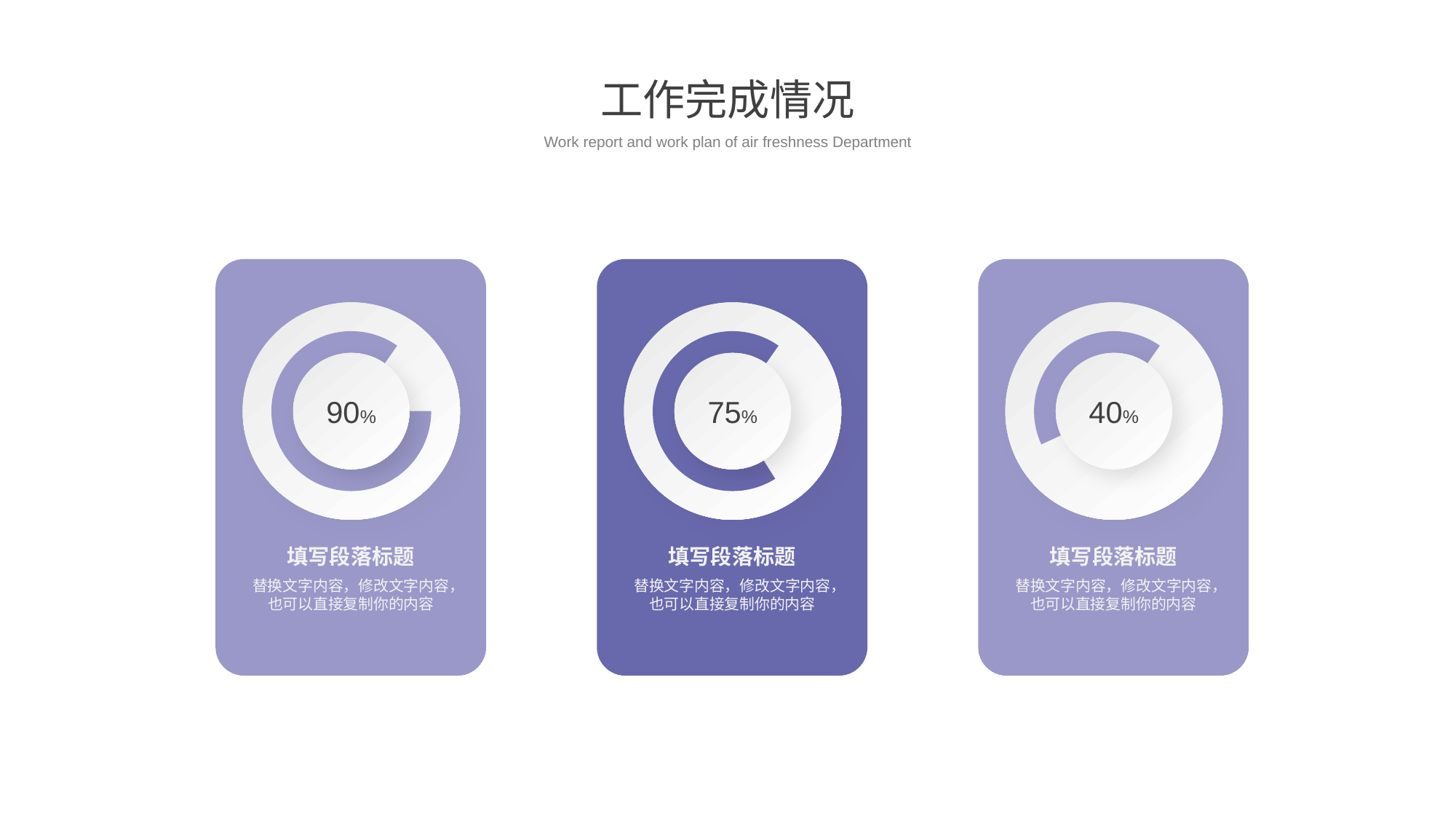

工作完成情况
Work report and work plan of air freshness Department

90%
填写段落标题
替换文字内容，修改文字内容，也可以直接复制你的内容

75%
填写段落标题
替换文字内容，修改文字内容，也可以直接复制你的内容

40%
填写段落标题
替换文字内容，修改文字内容，也可以直接复制你的内容